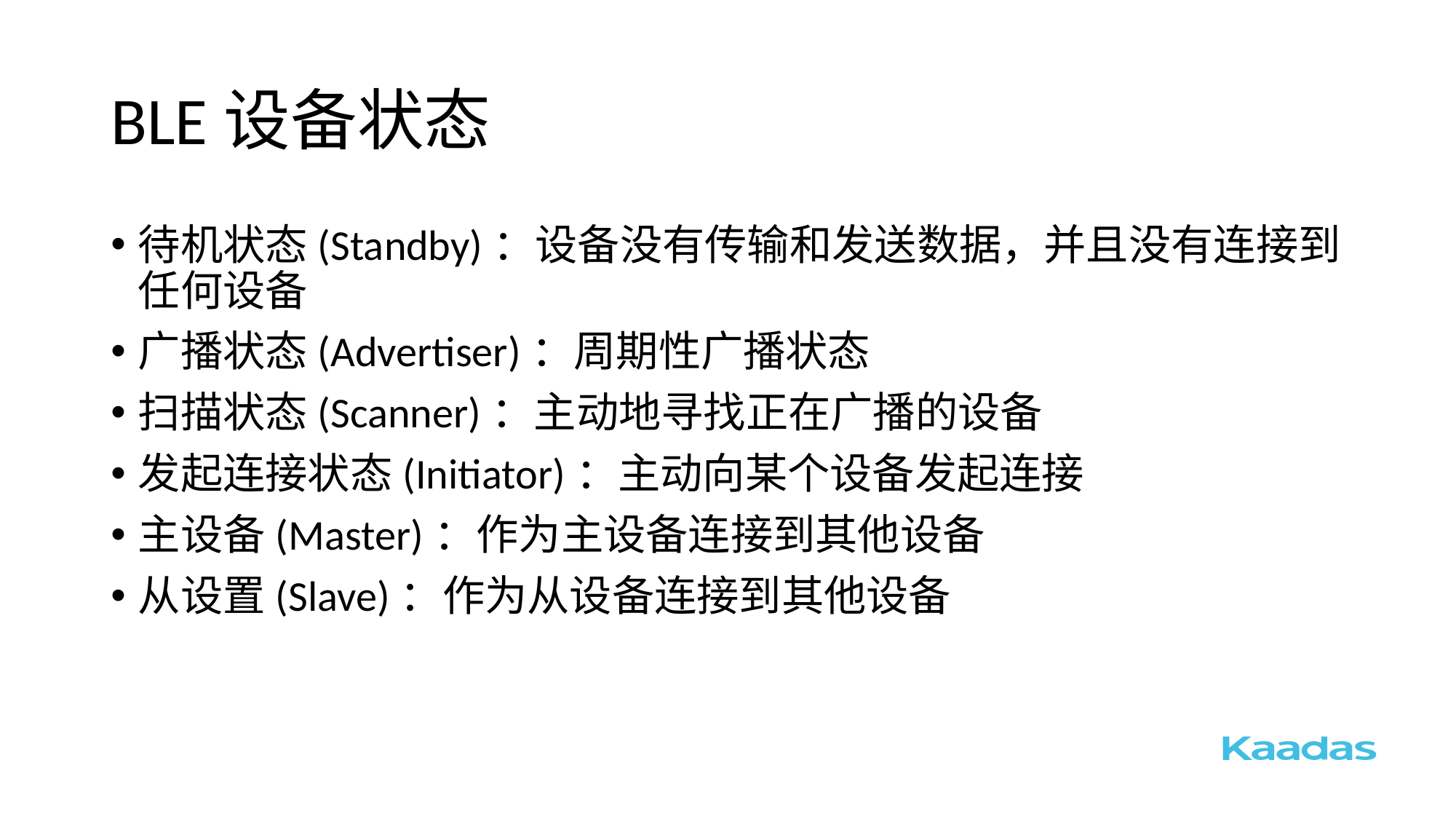

# BLE设备状态
待机状态(Standby)：设备没有传输和发送数据，并且没有连接到任何设备
广播状态(Advertiser)：周期性广播状态
扫描状态(Scanner)：主动地寻找正在广播的设备
发起连接状态(Initiator)：主动向某个设备发起连接
主设备(Master)：作为主设备连接到其他设备
从设置(Slave)：作为从设备连接到其他设备